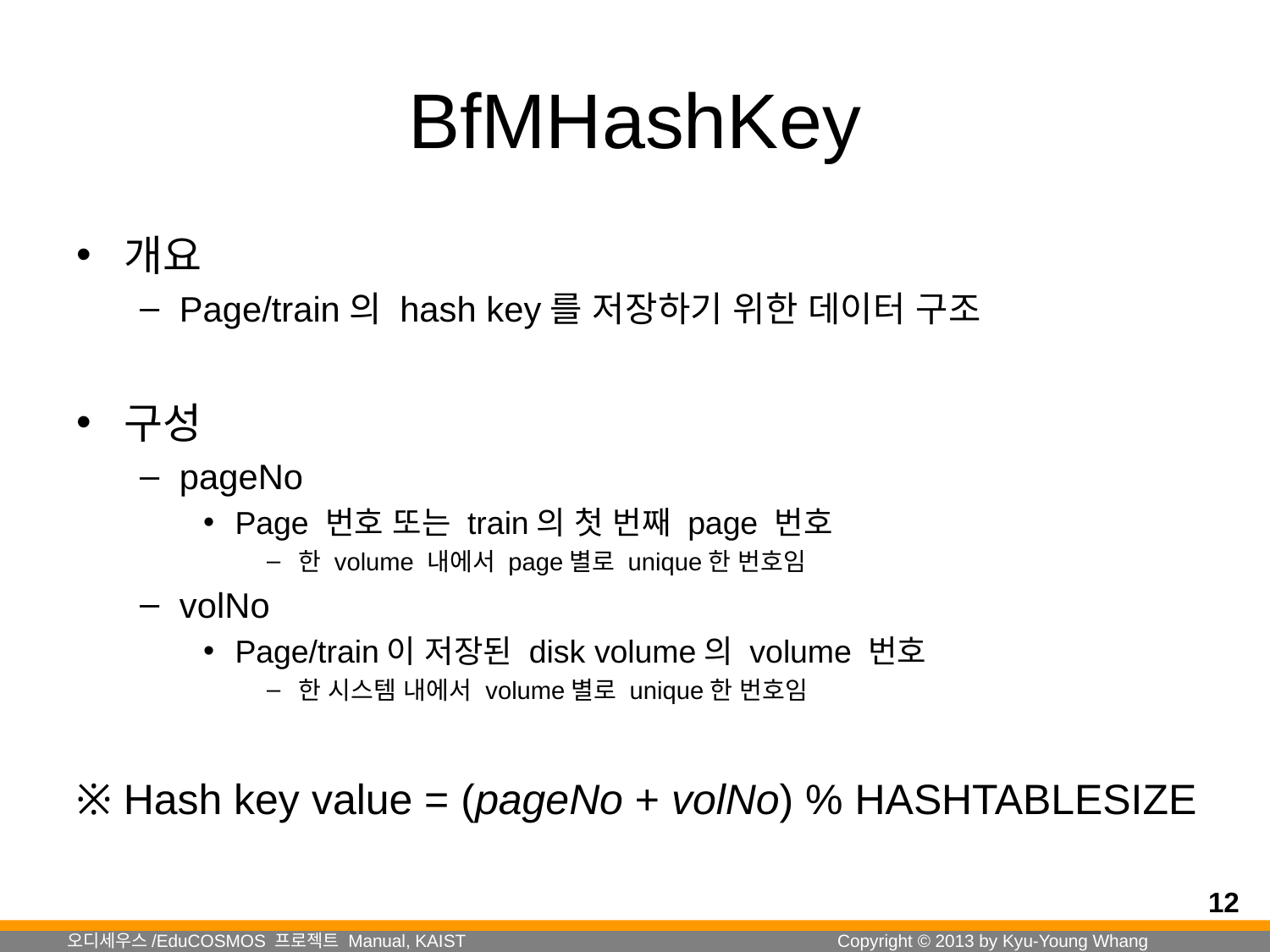

# BfMHashKey
개요
Page/train의 hash key를 저장하기 위한 데이터 구조

구성
pageNo
Page 번호 또는 train의 첫 번째 page 번호
한 volume 내에서 page별로 unique한 번호임
volNo
Page/train이 저장된 disk volume의 volume 번호
한 시스템 내에서 volume별로 unique한 번호임

※ Hash key value = (pageNo + volNo) % HASHTABLESIZE